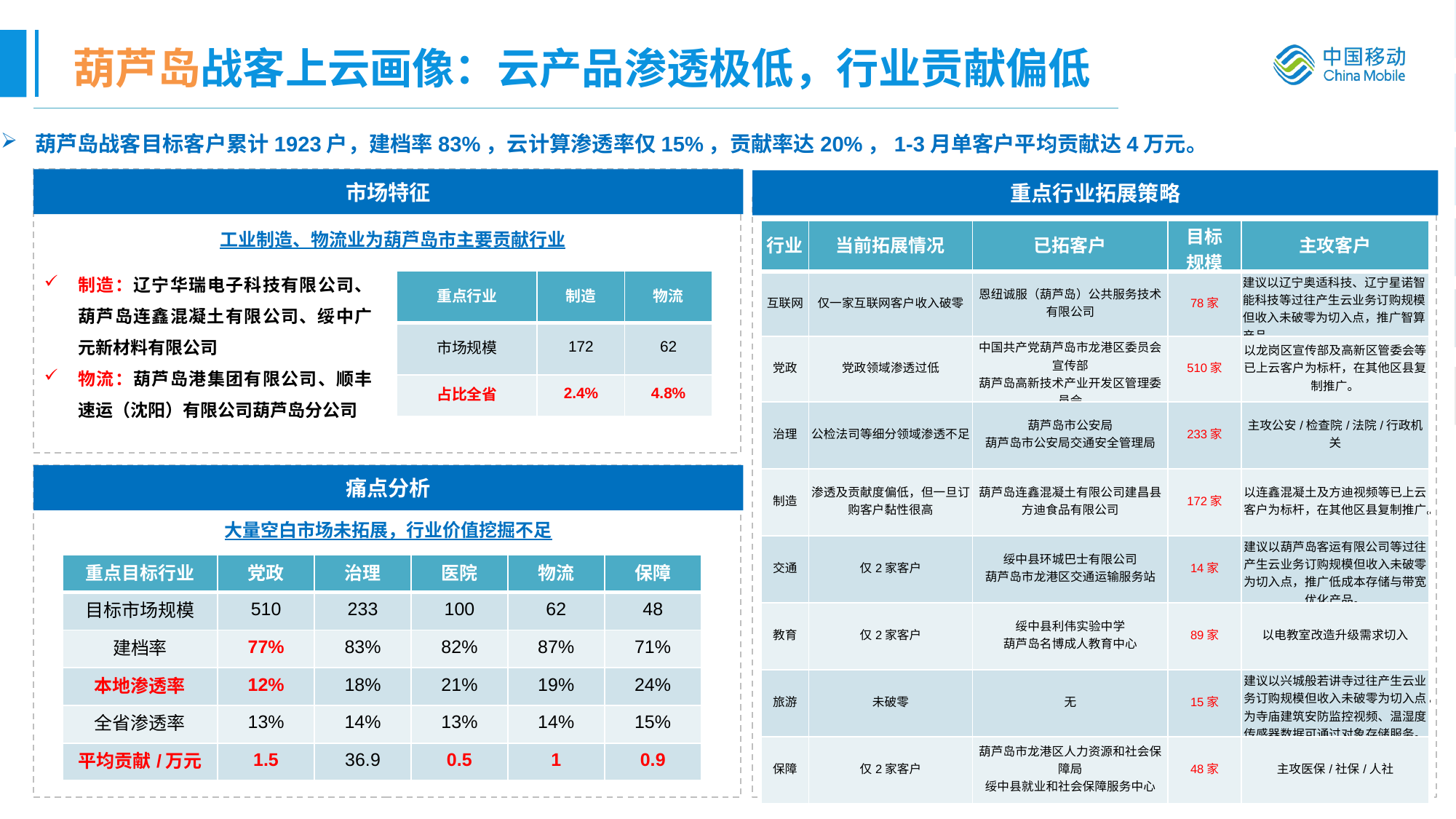

# 葫芦岛战客上云画像：云产品渗透极低，行业贡献偏低

葫芦岛战客目标客户累计1923户，建档率83%，云计算渗透率仅15%，贡献率达20%，1-3月单客户平均贡献达4万元。
市场特征

重点行业拓展策略

| 行业 | 当前拓展情况 | 已拓客户 | 目标 规模 | 主攻客户 |
| --- | --- | --- | --- | --- |
| 互联网 | 仅一家互联网客户收入破零 | 恩纽诚服（葫芦岛）公共服务技术有限公司 | 78家 | 建议以辽宁奥适科技、辽宁星诺智能科技等过往产生云业务订购规模但收入未破零为切入点，推广智算产品。 |
| 党政 | 党政领域渗透过低 | 中国共产党葫芦岛市龙港区委员会宣传部 葫芦岛高新技术产业开发区管理委员会 | 510家 | 以龙岗区宣传部及高新区管委会等已上云客户为标杆，在其他区县复制推广。 |
| 治理 | 公检法司等细分领域渗透不足 | 葫芦岛市公安局 葫芦岛市公安局交通安全管理局 | 233家 | 主攻公安/检查院/法院/行政机关 |
| 制造 | 渗透及贡献度偏低，但一旦订购客户黏性很高 | 葫芦岛连鑫混凝土有限公司建昌县方迪食品有限公司 | 172家 | 以连鑫混凝土及方迪视频等已上云客户为标杆，在其他区县复制推广。 |
| 交通 | 仅2家客户 | 绥中县环城巴士有限公司 葫芦岛市龙港区交通运输服务站 | 14家 | 建议以葫芦岛客运有限公司等过往产生云业务订购规模但收入未破零为切入点，推广低成本存储与带宽优化产品。 |
| 教育 | 仅2家客户 | 绥中县利伟实验中学 葫芦岛名博成人教育中心 | 89家 | 以电教室改造升级需求切入 |
| 旅游 | 未破零 | 无 | 15家 | 建议以兴城般若讲寺过往产生云业务订购规模但收入未破零为切入点，为寺庙建筑安防监控视频、温湿度传感器数据可通过对象存储服务。 |
| 保障 | 仅2家客户 | 葫芦岛市龙港区人力资源和社会保障局 绥中县就业和社会保障服务中心 | 48家 | 主攻医保/社保/人社 |
工业制造、物流业为葫芦岛市主要贡献行业
制造：辽宁华瑞电子科技有限公司、葫芦岛连鑫混凝土有限公司、绥中广元新材料有限公司
物流：葫芦岛港集团有限公司、顺丰速运（沈阳）有限公司葫芦岛分公司
| 重点行业 | 制造 | 物流 |
| --- | --- | --- |
| 市场规模 | 172 | 62 |
| 占比全省 | 2.4% | 4.8% |
痛点分析

大量空白市场未拓展，行业价值挖掘不足
| 重点目标行业 | 党政 | 治理 | 医院 | 物流 | 保障 |
| --- | --- | --- | --- | --- | --- |
| 目标市场规模 | 510 | 233 | 100 | 62 | 48 |
| 建档率 | 77% | 83% | 82% | 87% | 71% |
| 本地渗透率 | 12% | 18% | 21% | 19% | 24% |
| 全省渗透率 | 13% | 14% | 13% | 14% | 15% |
| 平均贡献/万元 | 1.5 | 36.9 | 0.5 | 1 | 0.9 |